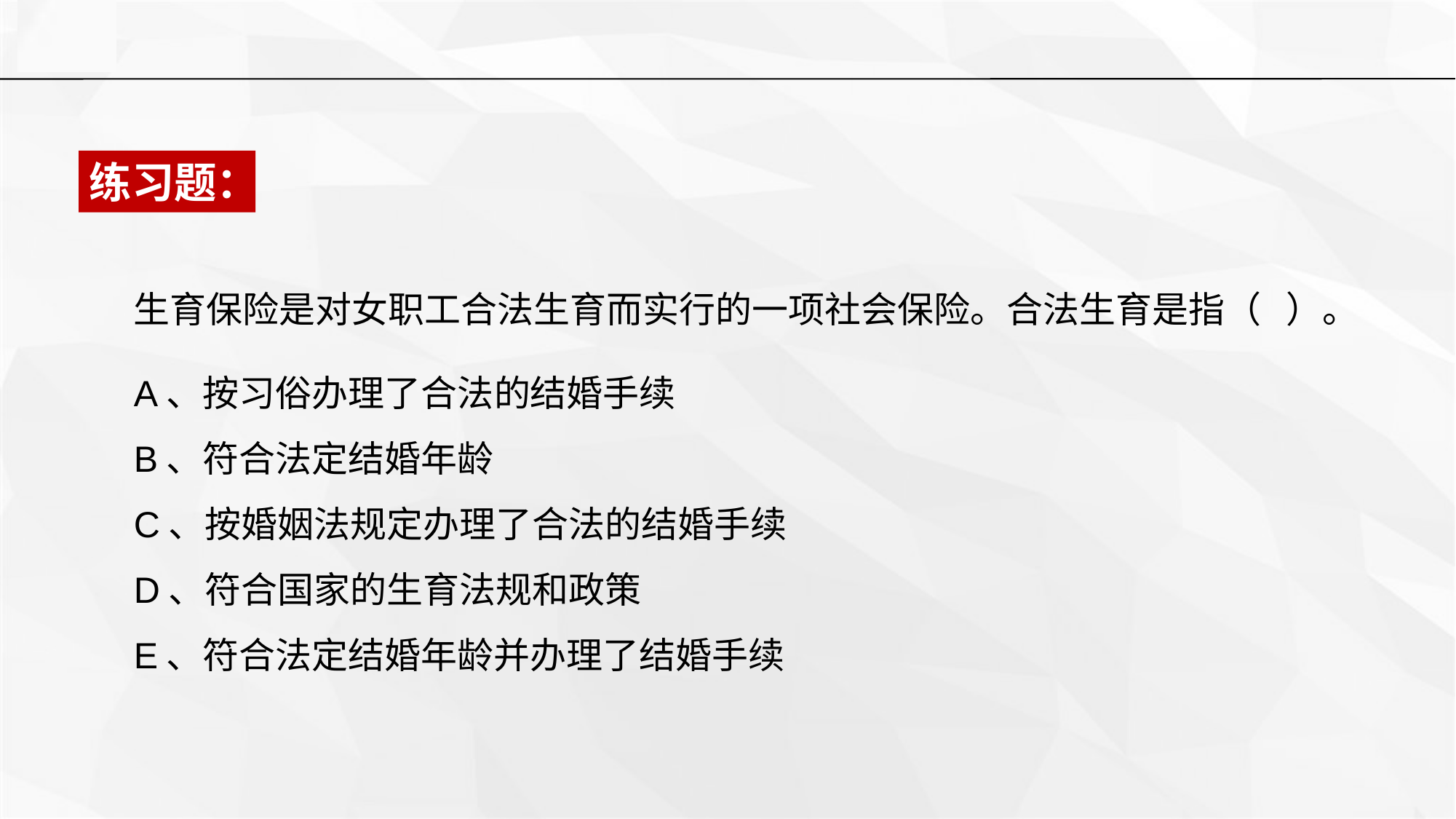

练习题：
生育保险是对女职工合法生育而实行的一项社会保险。合法生育是指（   ）。
A、按习俗办理了合法的结婚手续
B、符合法定结婚年龄
C、按婚姻法规定办理了合法的结婚手续
D、符合国家的生育法规和政策
E、符合法定结婚年龄并办理了结婚手续